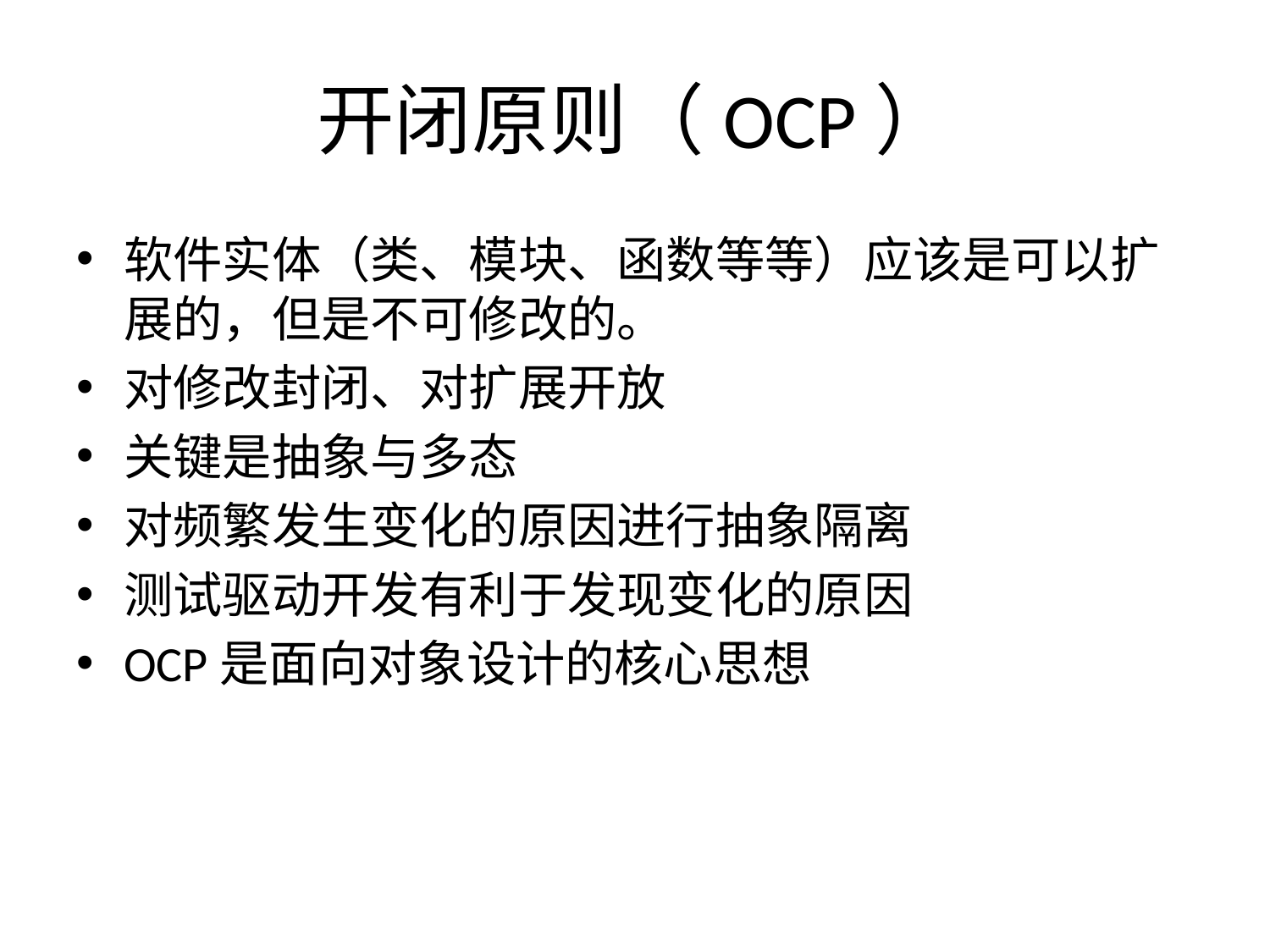

# 开闭原则（OCP）
软件实体（类、模块、函数等等）应该是可以扩展的，但是不可修改的。
对修改封闭、对扩展开放
关键是抽象与多态
对频繁发生变化的原因进行抽象隔离
测试驱动开发有利于发现变化的原因
OCP是面向对象设计的核心思想